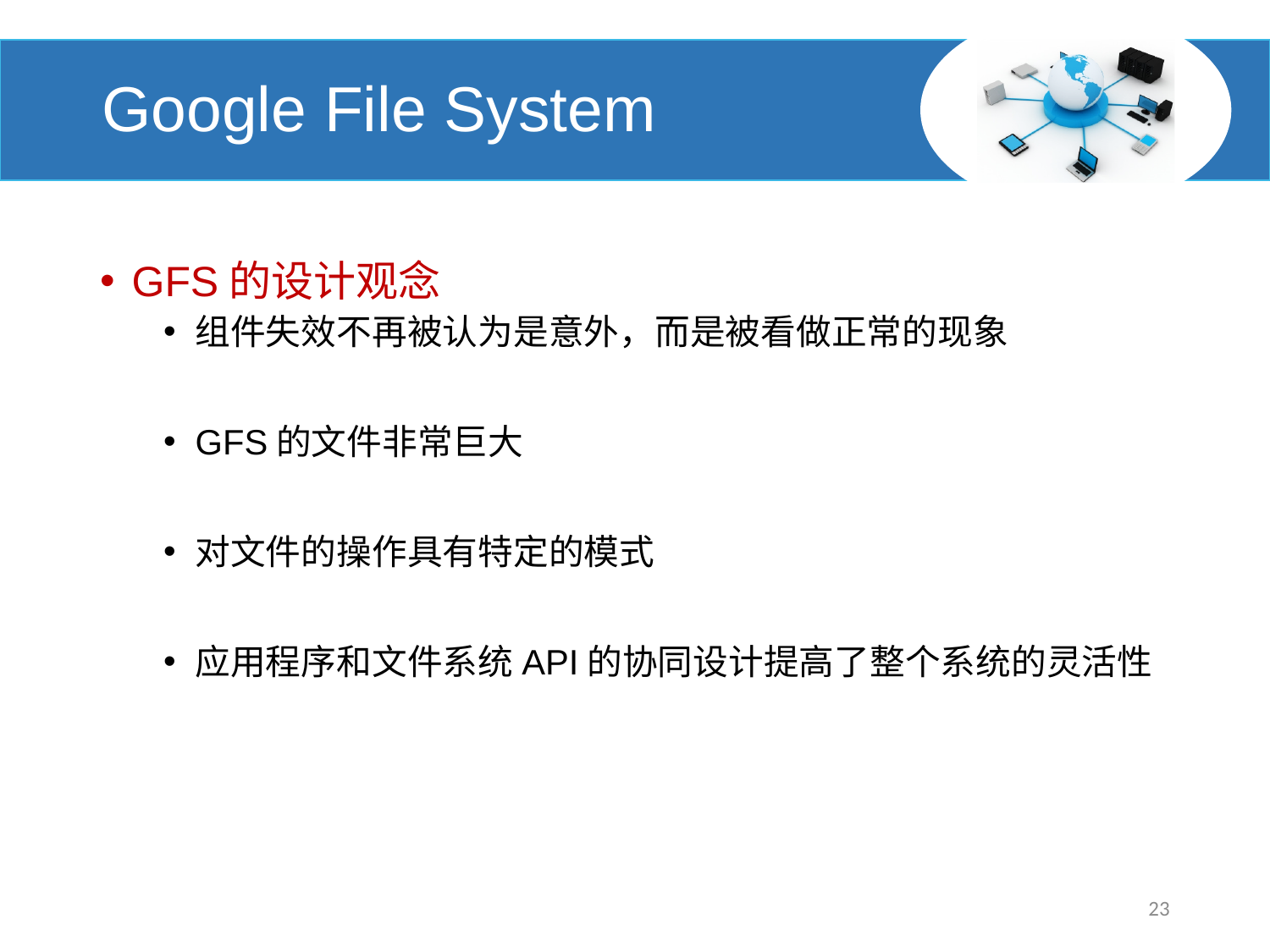

# Google File System
GFS的设计观念
组件失效不再被认为是意外，而是被看做正常的现象

GFS的文件非常巨大

对文件的操作具有特定的模式

应用程序和文件系统API的协同设计提高了整个系统的灵活性

23